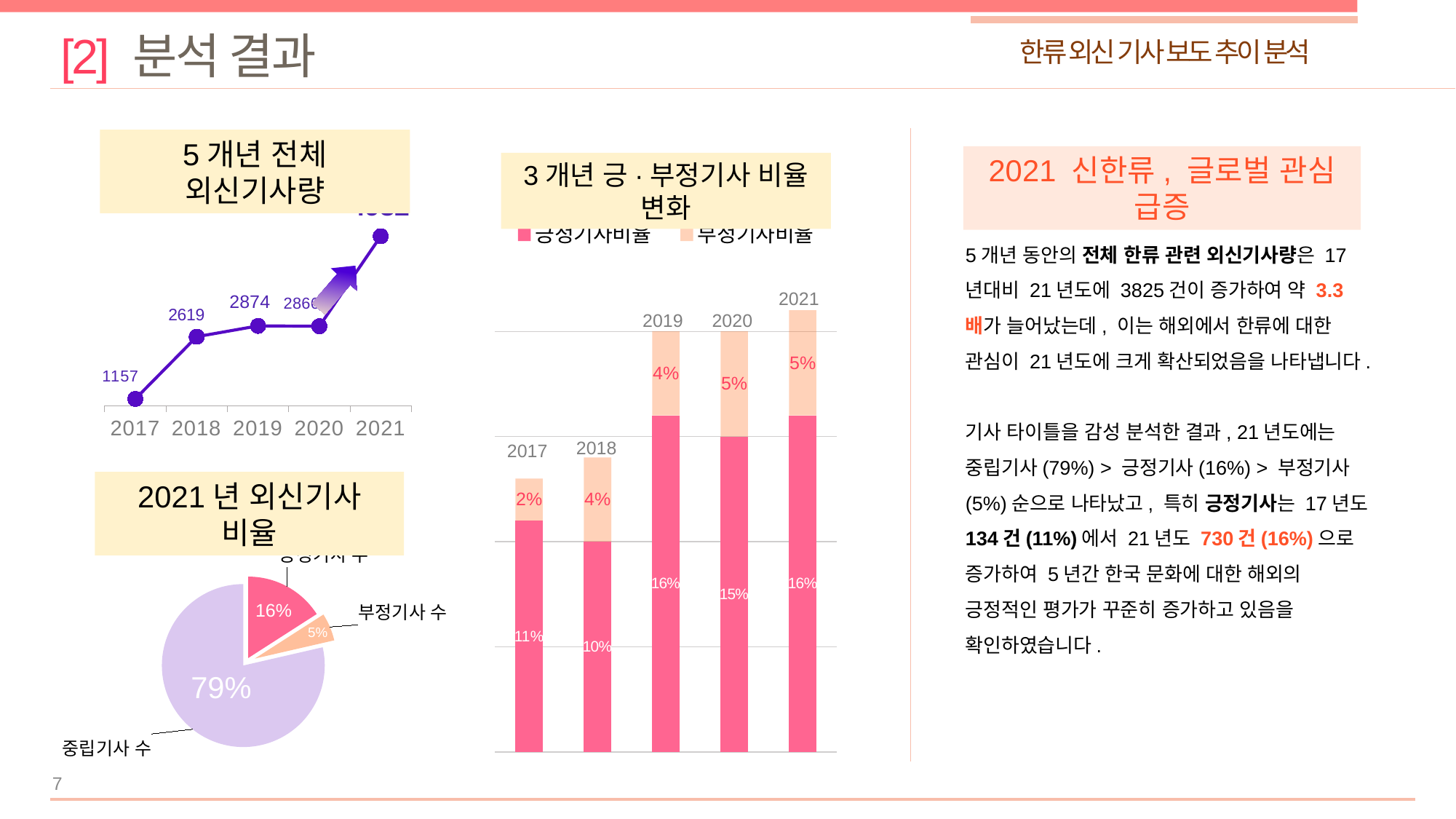

[2] 분석 결과
한류 외신 기사 보도 추이 분석

### Chart

| Category | 긍정기사비율 | 부정기사비율 |
|---|---|---|
| 2017 | 0.11 | 0.02 |
| 2018 | 0.1 | 0.04 |
| 2019 | 0.16 | 0.04 |
| 2020 | 0.15 | 0.05 |
| 2021 | 0.16 | 0.05 |
2021
2019
2020
2018
2017
3개년 긍·부정기사 비율 변화
5개년 전체 외신기사량

### Chart

| Category | 기사 수 |
|---|---|
| 2017 | 1157.0 |
| 2018 | 2619.0 |
| 2019 | 2874.0 |
| 2020 | 2866.0 |
| 2021 | 4982.0 |
2021 신한류, 글로벌 관심 급증
5개년 동안의 전체 한류 관련 외신기사량은 17년대비 21년도에 3825건이 증가하여 약 3.3배가 늘어났는데, 이는 해외에서 한류에 대한 관심이 21년도에 크게 확산되었음을 나타냅니다.

기사 타이틀을 감성 분석한 결과, 21년도에는 중립기사(79%) > 긍정기사(16%) > 부정기사(5%)순으로 나타났고, 특히 긍정기사는 17년도 134건(11%)에서 21년도 730건(16%)으로 증가하여 5년간 한국 문화에 대한 해외의 긍정적인 평가가 꾸준히 증가하고 있음을 확인하였습니다.

### Chart: 2021년 기사 비율

| Category | 2021 |
|---|---|
| 긍정기사수 | 730.0 |
| 부정기사수 | 252.0 |
| 중립기사수 | 3605.0 |
16%
5%
79%
2021년 외신기사 비율
7